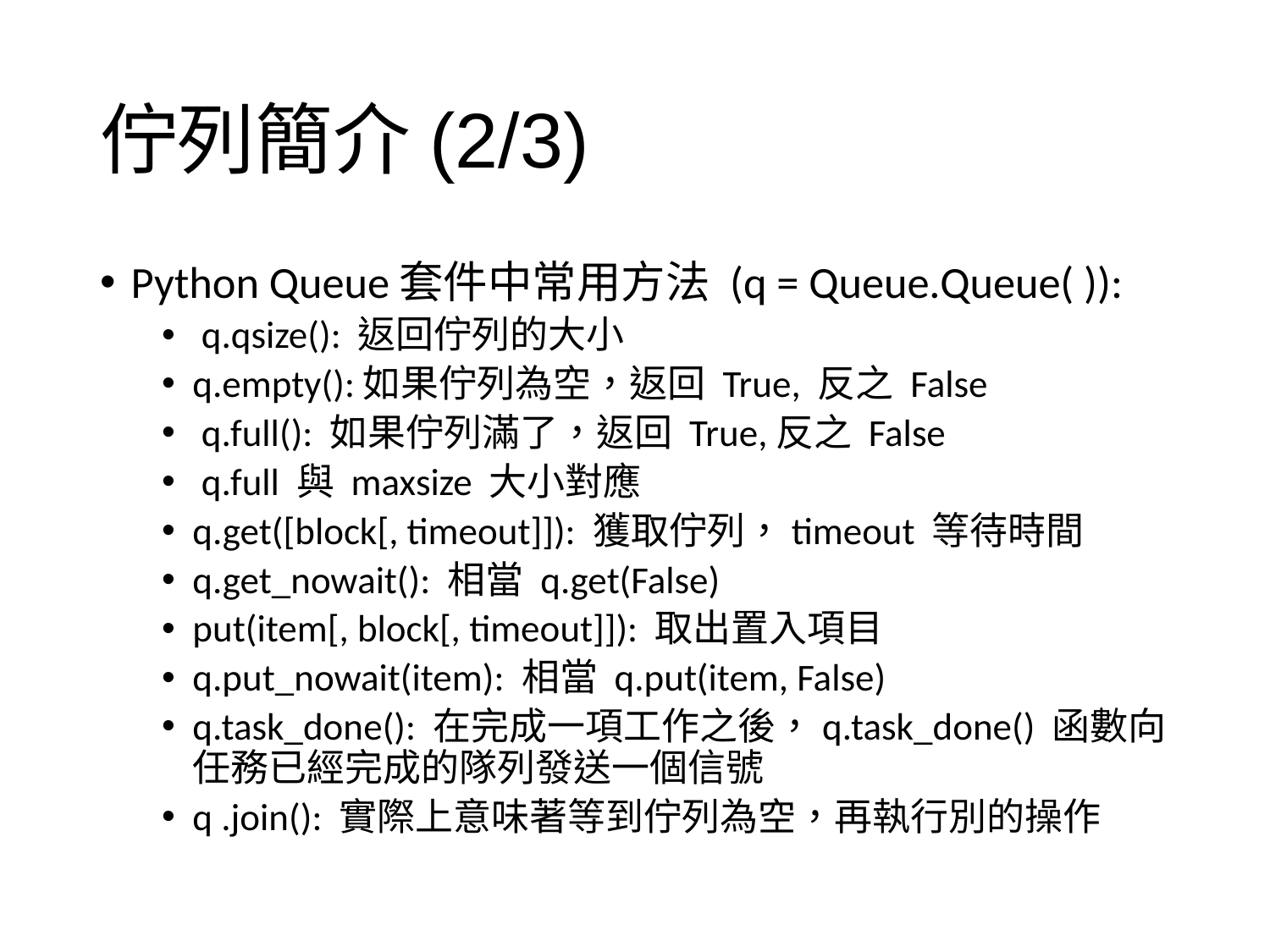

# 佇列簡介(2/3)
Python Queue套件中常用方法 (q = Queue.Queue( )):
 q.qsize(): 返回佇列的大小
q.empty():如果佇列為空，返回 True, 反之 False
 q.full(): 如果佇列滿了，返回 True,反之 False
 q.full 與 maxsize 大小對應
q.get([block[, timeout]]): 獲取佇列，timeout 等待時間
q.get_nowait(): 相當 q.get(False)
put(item[, block[, timeout]]): 取出置入項目
q.put_nowait(item): 相當 q.put(item, False)
q.task_done(): 在完成一項工作之後，q.task_done() 函數向任務已經完成的隊列發送一個信號
q .join(): 實際上意味著等到佇列為空，再執行別的操作